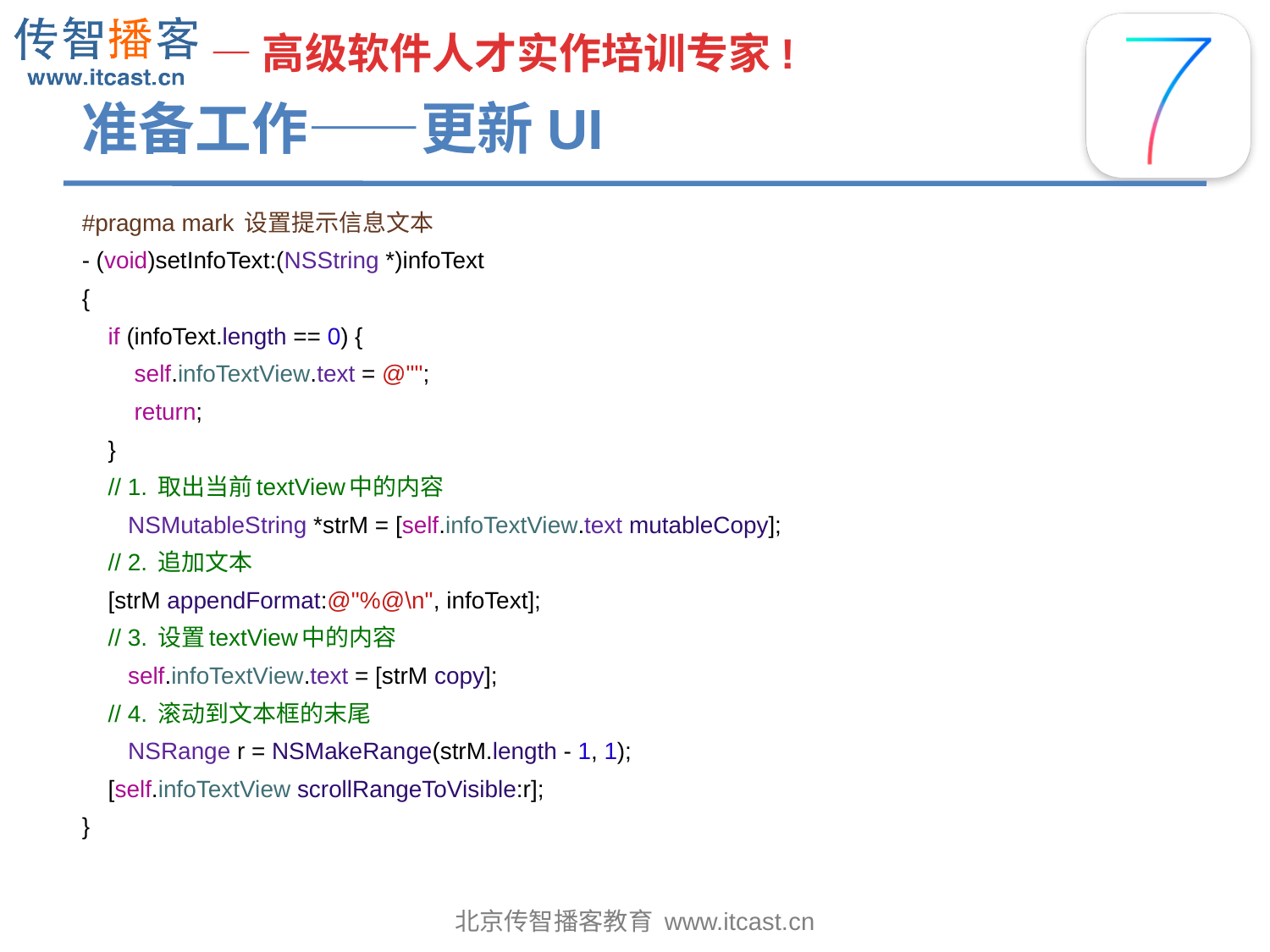

# 准备工作——更新UI
#pragma mark 设置提示信息文本
- (void)setInfoText:(NSString *)infoText
{
    if (infoText.length == 0) {
        self.infoTextView.text = @"";
        return;
    }
    // 1. 取出当前textView中的内容
       NSMutableString *strM = [self.infoTextView.text mutableCopy];
    // 2. 追加文本
    [strM appendFormat:@"%@\n", infoText];
    // 3. 设置textView中的内容
       self.infoTextView.text = [strM copy];
    // 4. 滚动到文本框的末尾
       NSRange r = NSMakeRange(strM.length - 1, 1);
    [self.infoTextView scrollRangeToVisible:r];
}